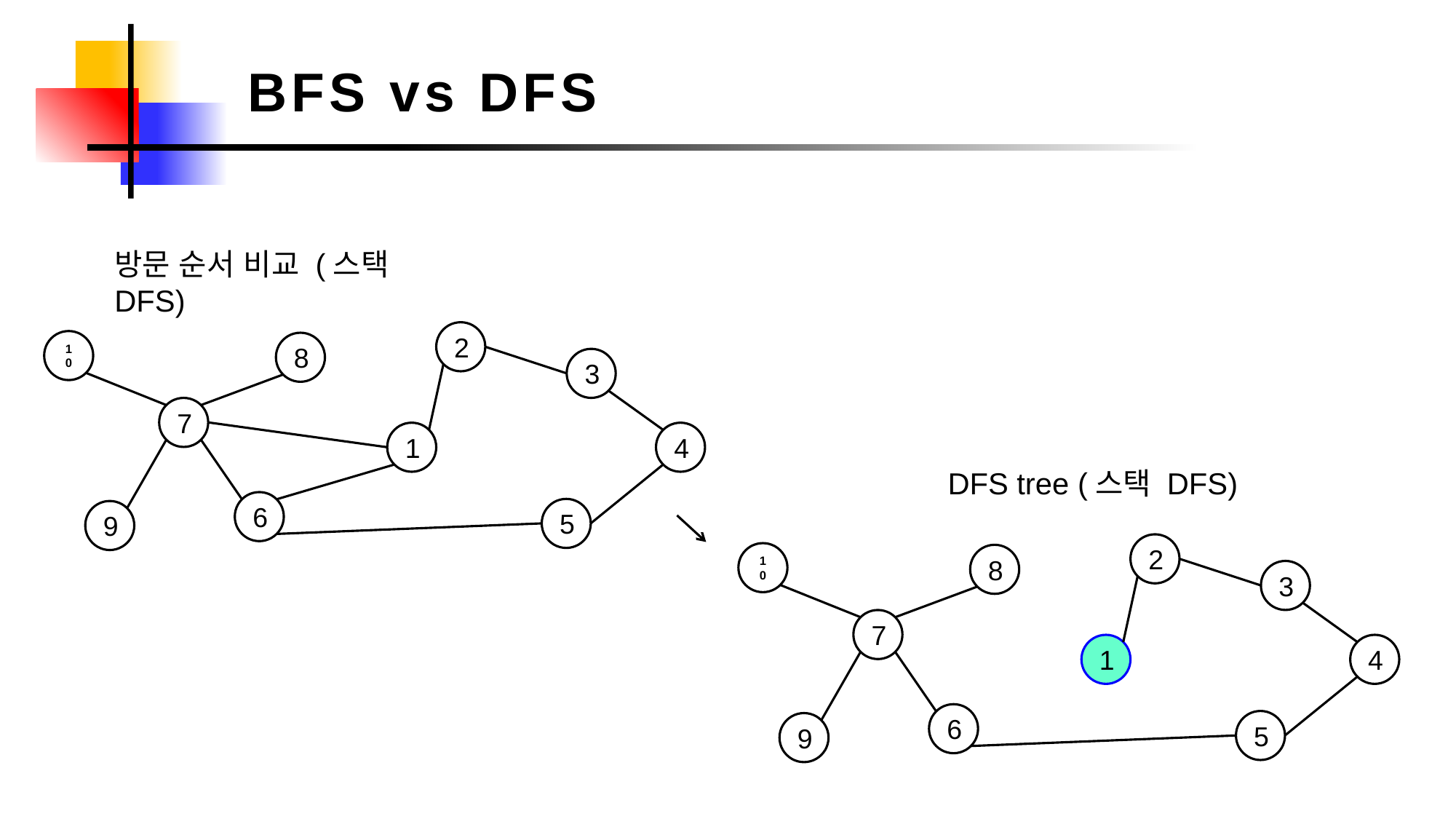

BFS vs DFS
방문 순서 비교 (스택 DFS)
2
10
8
3
7
1
4
6
5
9
DFS tree (스택 DFS)
2
10
8
3
7
1
4
6
5
9